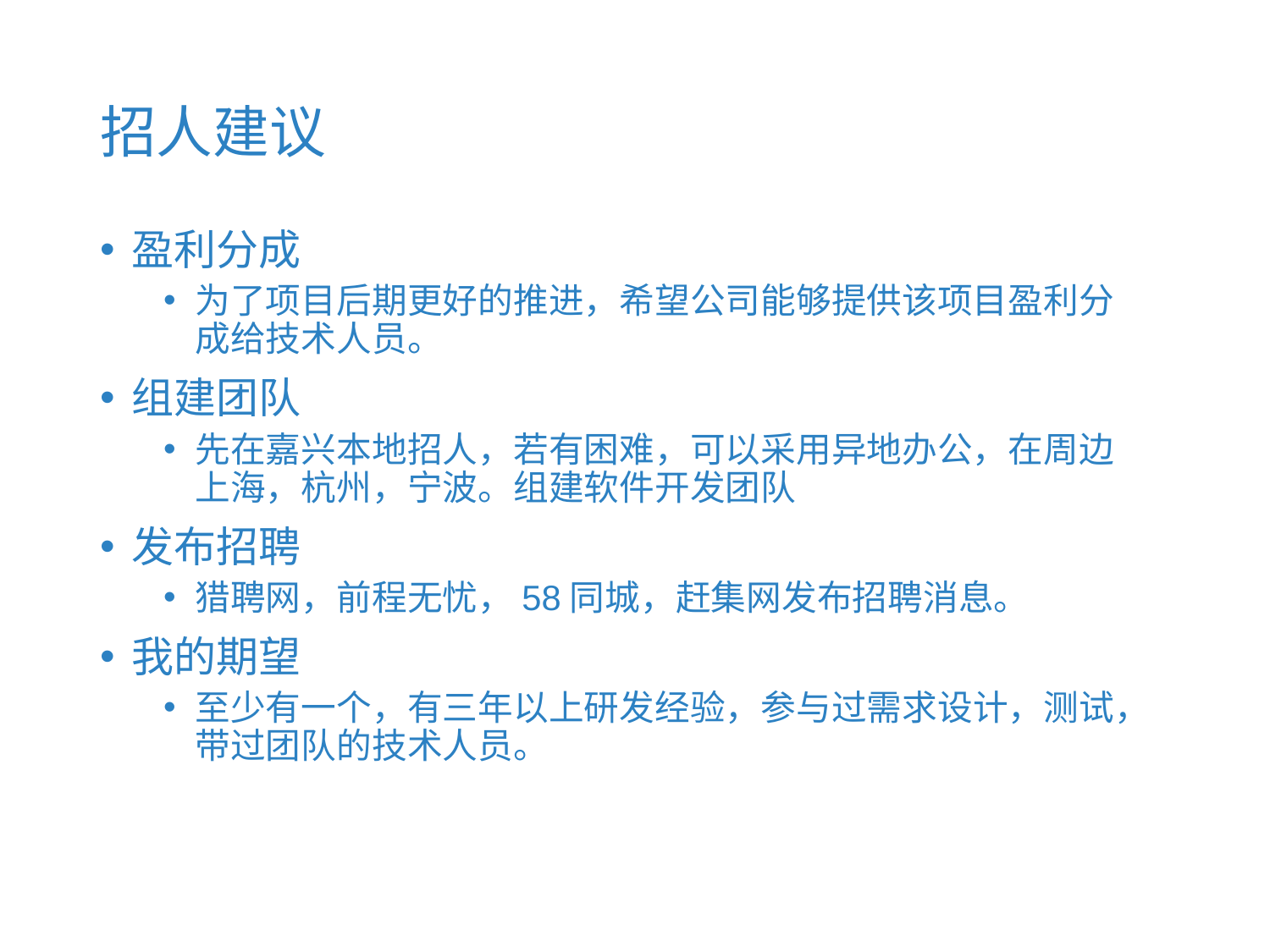

# 招人建议
盈利分成
为了项目后期更好的推进，希望公司能够提供该项目盈利分成给技术人员。
组建团队
先在嘉兴本地招人，若有困难，可以采用异地办公，在周边上海，杭州，宁波。组建软件开发团队
发布招聘
猎聘网，前程无忧，58同城，赶集网发布招聘消息。
我的期望
至少有一个，有三年以上研发经验，参与过需求设计，测试，带过团队的技术人员。